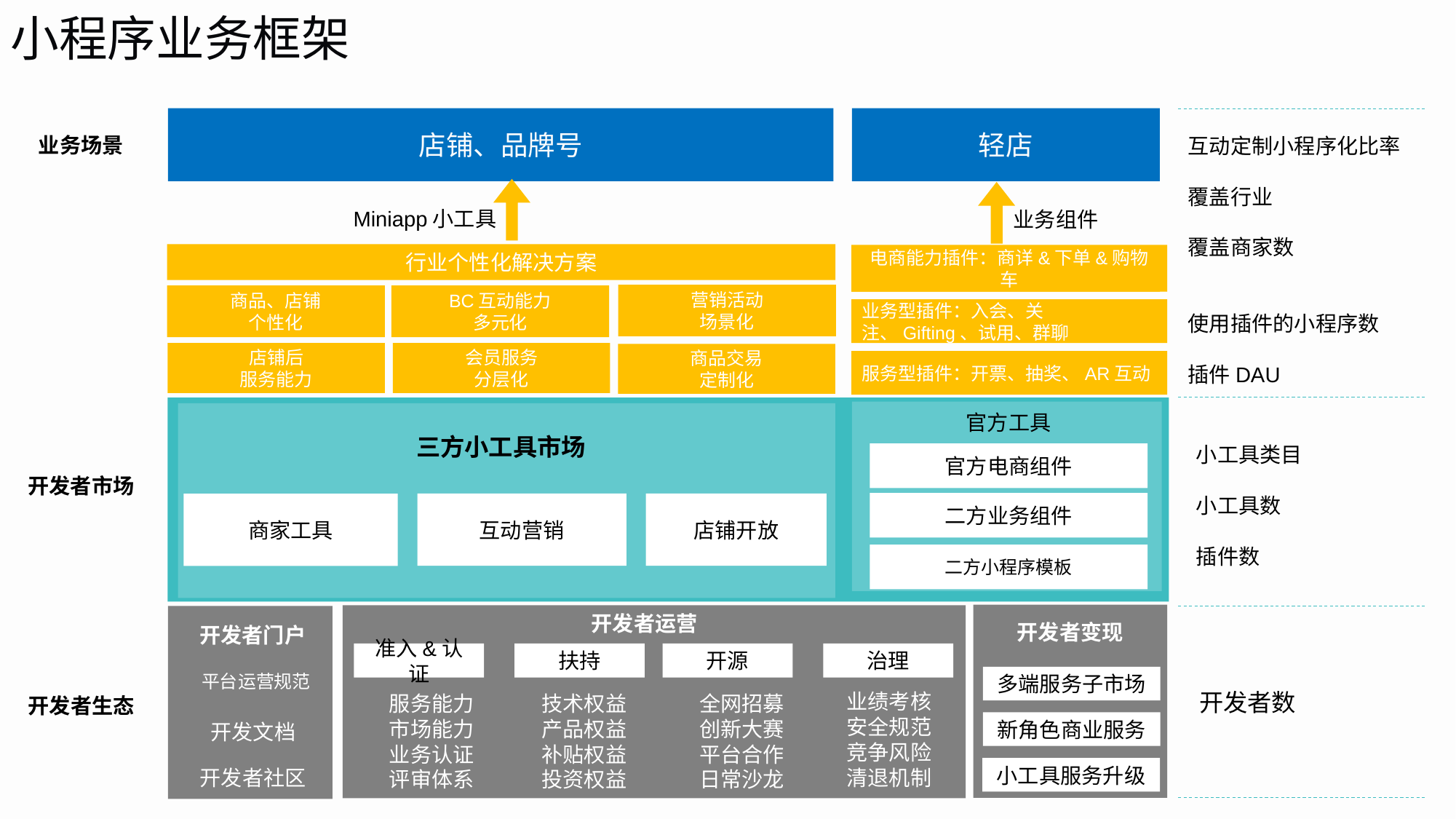

小程序业务框架
店铺、品牌号
轻店
业务场景
互动定制小程序化比率

覆盖行业

覆盖商家数

使用插件的小程序数

插件DAU

Miniapp小工具
业务组件
行业个性化解决方案
电商能力插件：商详&下单&购物车
电商能力插件：商详&下单&购物车
营销活动
场景化
商品、店铺
个性化
BC互动能力
多元化
业务型插件：入会、关注、Gifting、试用、群聊
店铺后
服务能力
会员服务
分层化
商品交易
定制化
服务型插件：开票、抽奖、AR互动

官方工具
三方小工具市场
小工具类目

小工具数

插件数
官方电商组件
开发者市场
二方业务组件
互动营销
店铺开放
商家工具
二方小程序模板
开发者运营

开发者门户
平台运营规范
开发者生态
开发文档
开发者社区
开发者变现
准入&认证
扶持
开源
治理
多端服务子市场
开发者数
业绩考核
安全规范
竞争风险
清退机制
服务能力
市场能力
业务认证
评审体系
技术权益
产品权益
补贴权益
投资权益
全网招募
创新大赛
平台合作
日常沙龙
开发者生态
新角色商业服务
小工具服务升级